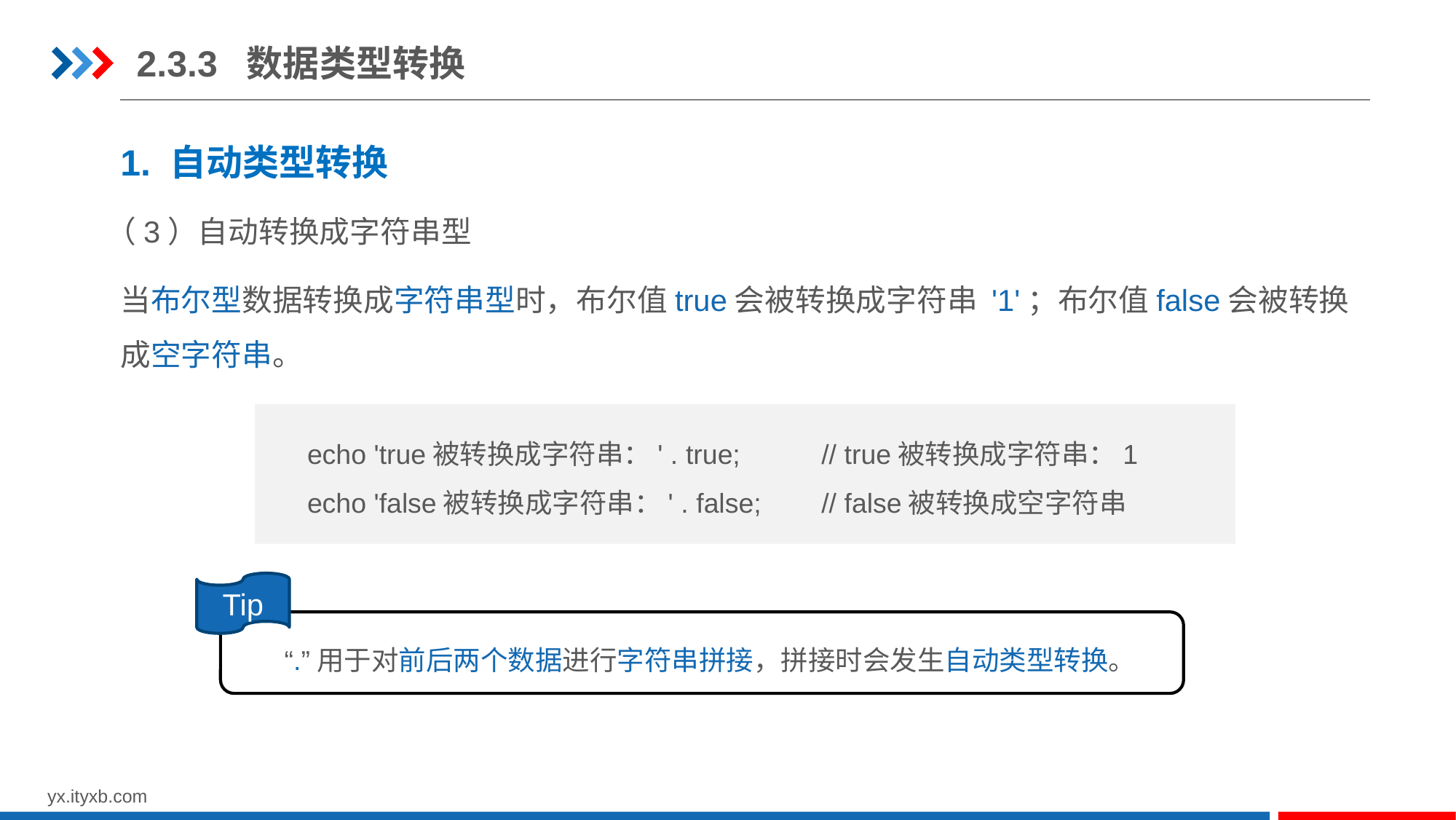

2.3.3  数据类型转换
1. 自动类型转换
（3）自动转换成字符串型
当布尔型数据转换成字符串型时，布尔值true会被转换成字符串 '1'；布尔值false会被转换成空字符串。

echo 'true被转换成字符串：' . true;	// true被转换成字符串：1
echo 'false被转换成字符串：' . false;	// false被转换成空字符串
Tip

“.”用于对前后两个数据进行字符串拼接，拼接时会发生自动类型转换。